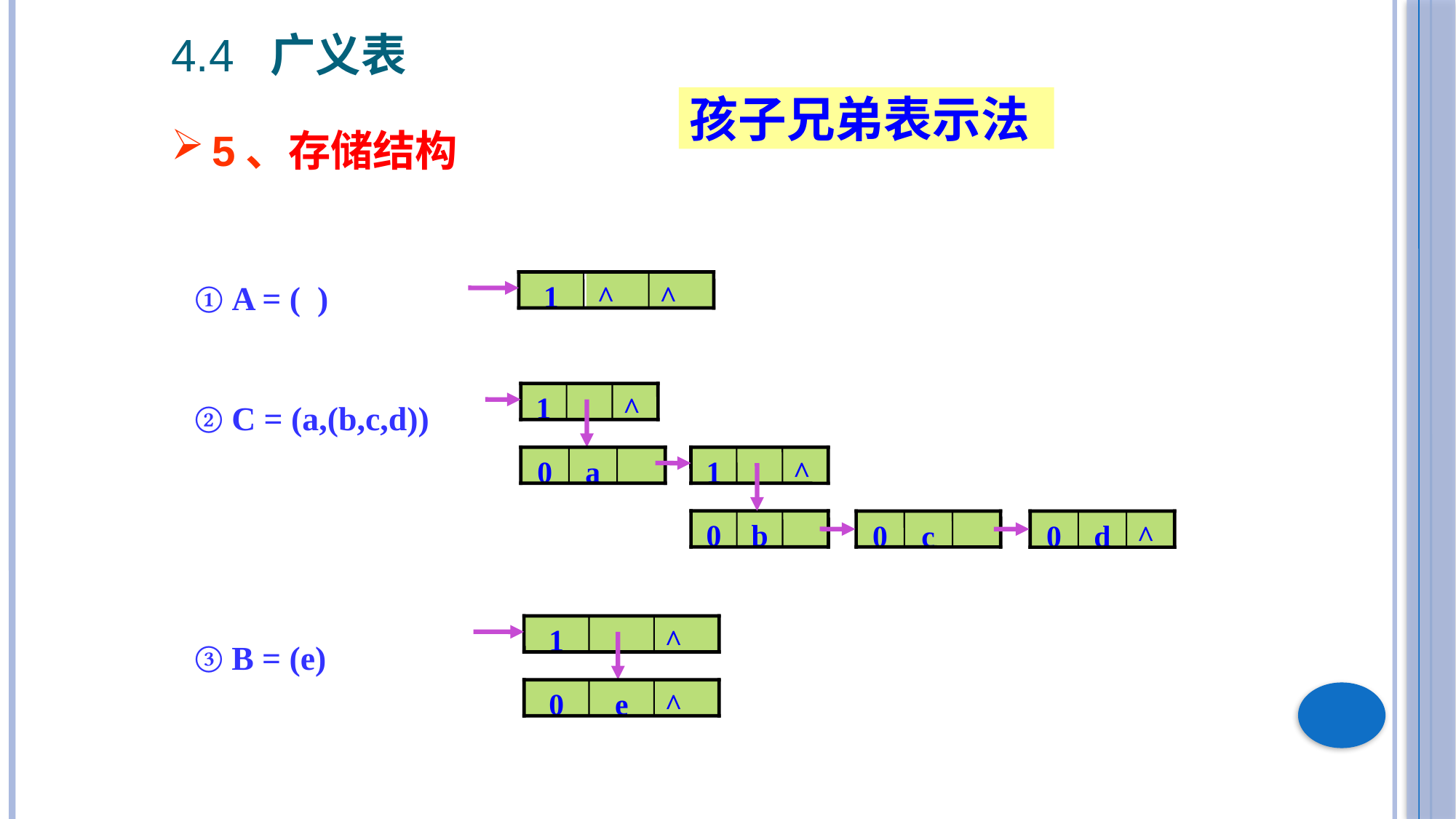

4.4  广义表
孩子兄弟表示法
5、存储结构

① A = (  )

② C = (a,(b,c,d))

③ B = (e)

1

^
^

1

^

0

a

1

^

0

b

0

c

0

d

^

1

^

0

e

^